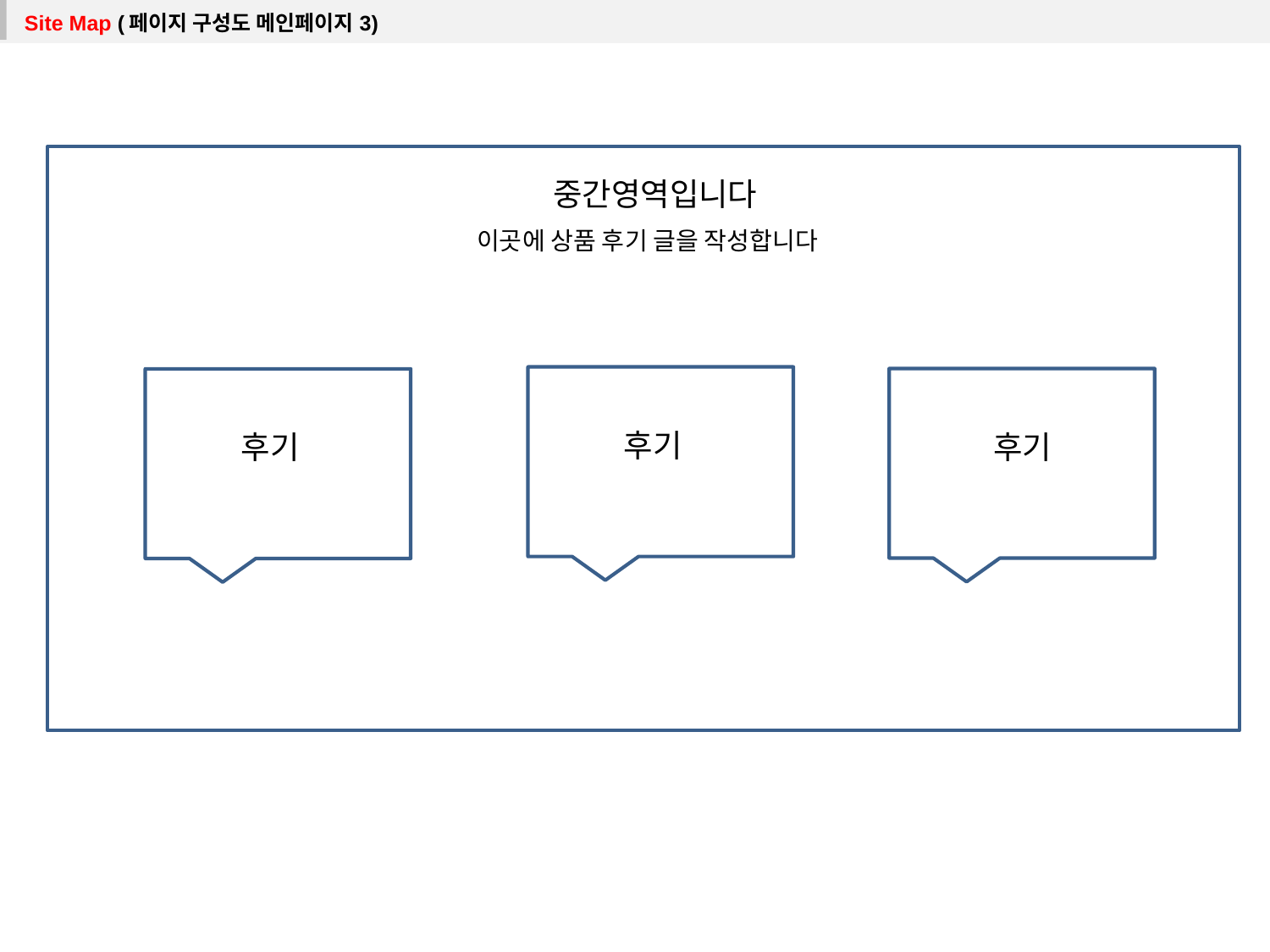

| Site Map (페이지 구성도 메인페이지3) |
| --- |

중간영역입니다
이곳에 상품 후기 글을 작성합니다

후기
후기
후기